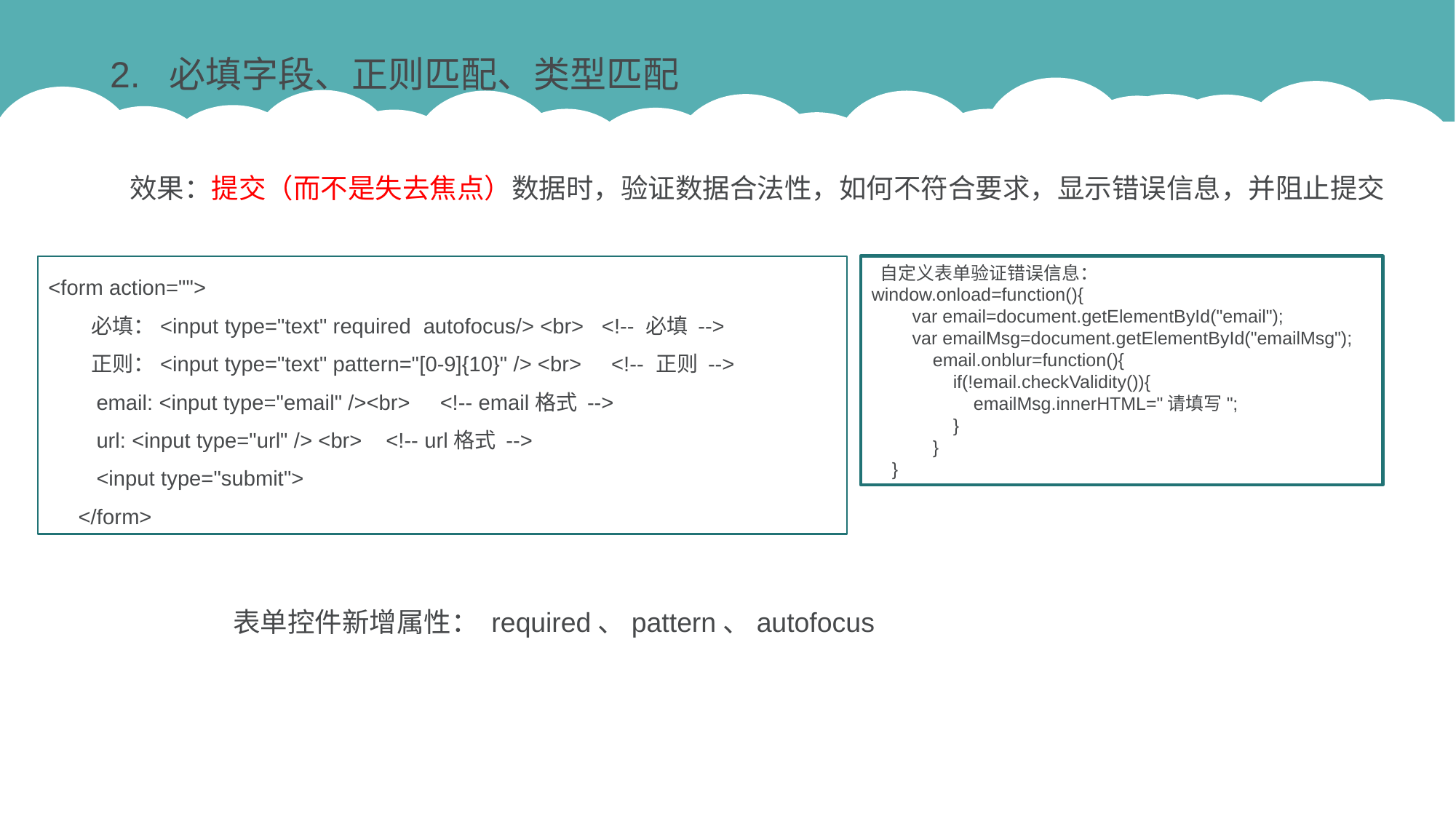

2.  必填字段、正则匹配、类型匹配
效果：提交（而不是失去焦点）数据时，验证数据合法性，如何不符合要求，显示错误信息，并阻止提交
<form action="">
        必填：<input type="text" required  autofocus/> <br>   <!-- 必填 -->
        正则：<input type="text" pattern="[0-9]{10}" /> <br>     <!-- 正则 -->
        email: <input type="email" /><br>     <!-- email格式 -->
        url: <input type="url" /> <br>    <!-- url格式 -->
        <input type="submit">
     </form>
 自定义表单验证错误信息：
window.onload=function(){
        var email=document.getElementById("email");
        var emailMsg=document.getElementById("emailMsg");
            email.onblur=function(){
                if(!email.checkValidity()){
                    emailMsg.innerHTML="请填写";
                }
            }
    }
表单控件新增属性： required、pattern、autofocus